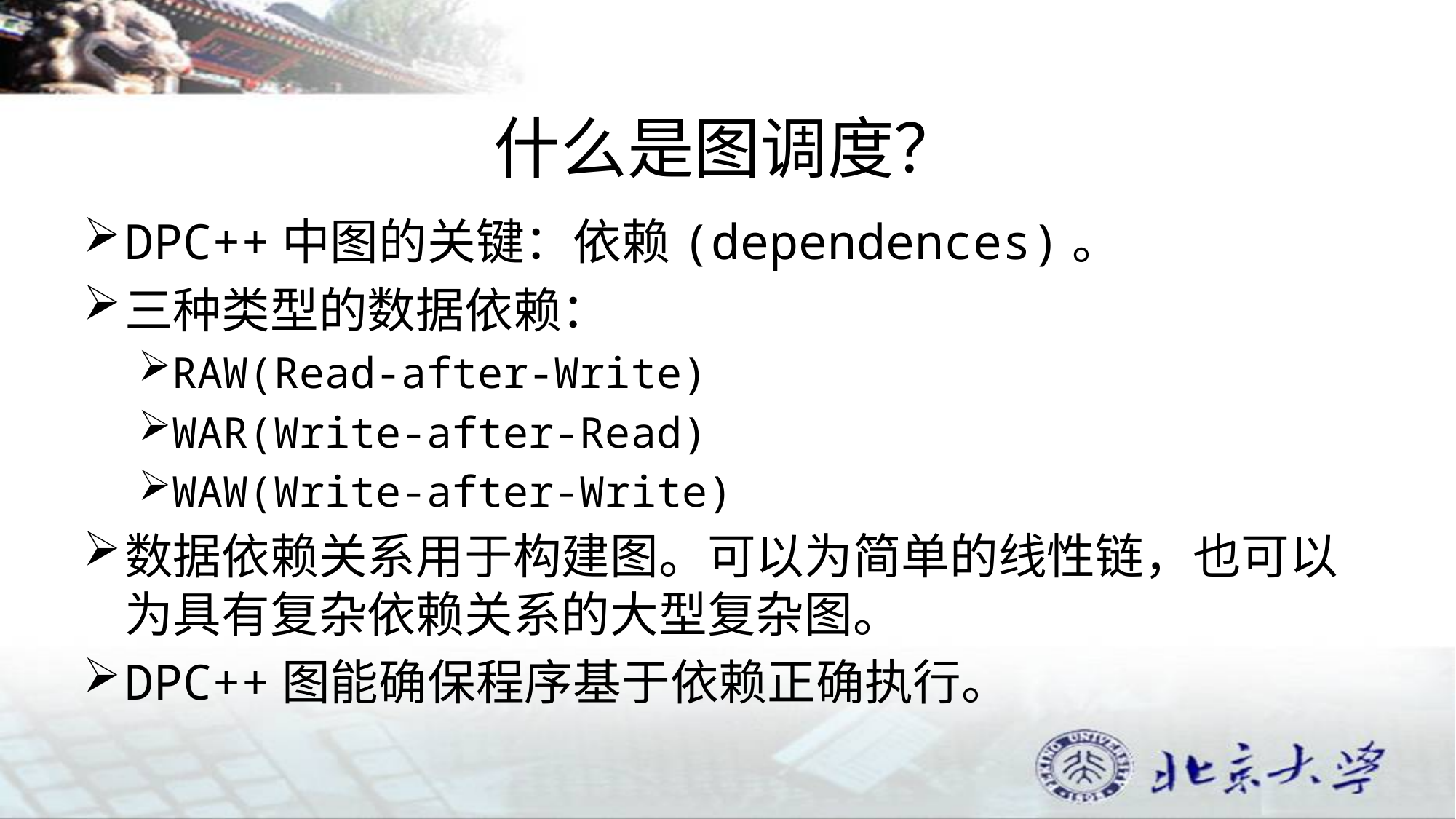

# 什么是图调度？
DPC++中图的关键：依赖(dependences)。
三种类型的数据依赖：
RAW(Read-after-Write)
WAR(Write-after-Read)
WAW(Write-after-Write)
数据依赖关系用于构建图。可以为简单的线性链，也可以为具有复杂依赖关系的大型复杂图。
DPC++图能确保程序基于依赖正确执行。